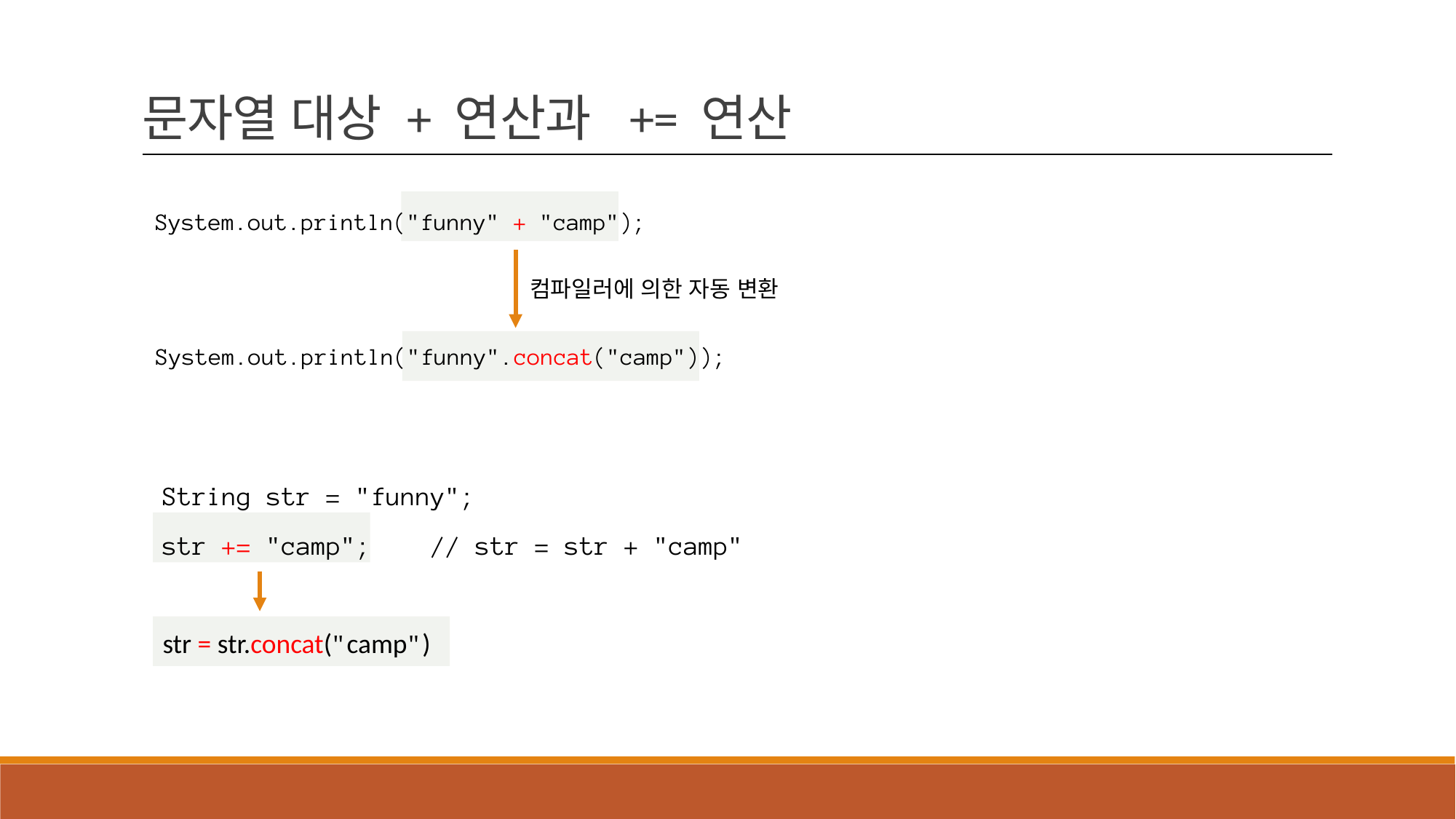

문자열 대상 + 연산과  += 연산

System.out.println("funny" + "camp");
컴파일러에 의한 자동 변환

System.out.println("funny".concat("camp"));
String str = "funny";
str += "camp";    // str = str + "camp"

str = str.concat("camp")